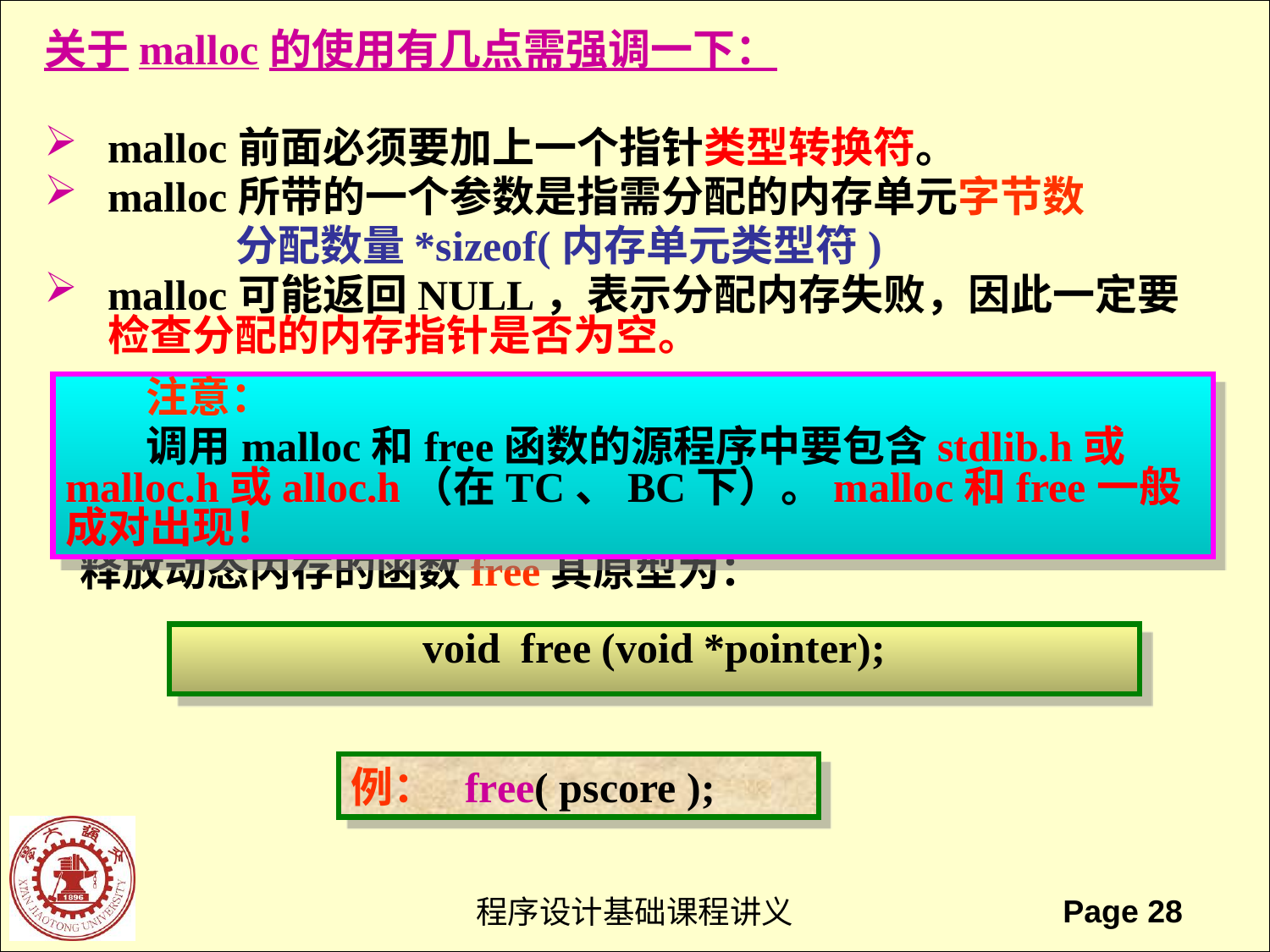

关于malloc的使用有几点需强调一下：

malloc前面必须要加上一个指针类型转换符。
malloc所带的一个参数是指需分配的内存单元字节数
                   分配数量*sizeof(内存单元类型符)
malloc可能返回NULL，表示分配内存失败，因此一定要检查分配的内存指针是否为空。

   注意：
   调用malloc和free函数的源程序中要包含stdlib.h或malloc.h或alloc.h（在TC、BC下）。malloc和free一般成对出现！

3、动态内存释放
               “好借好还，再借不难”
      释放动态内存的函数free其原型为：
void  free (void *pointer);
例：  free( pscore );